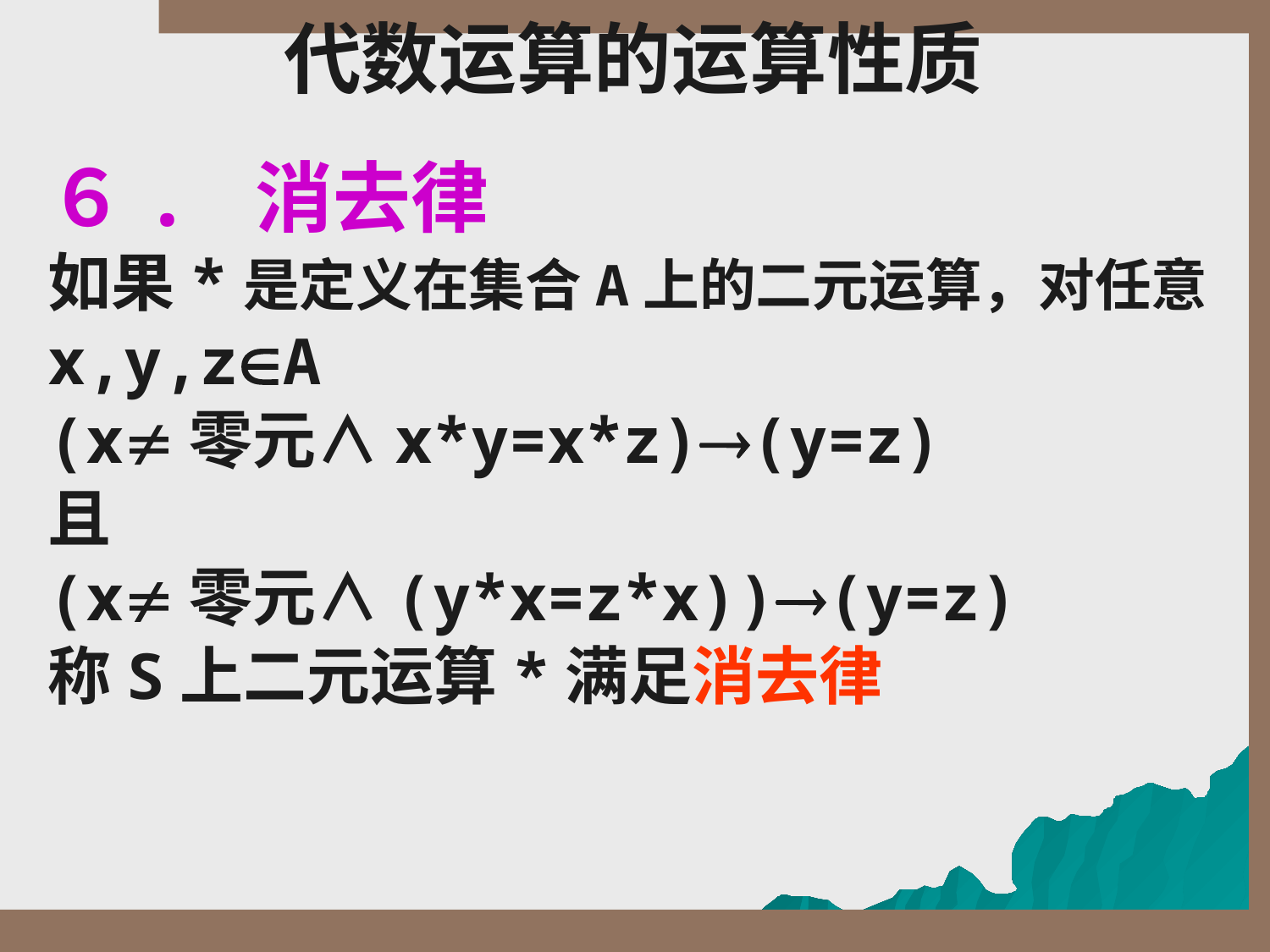

# 代数运算的运算性质
６. 消去律
如果*是定义在集合A上的二元运算，对任意
x,y,z∈A
(x≠零元∧x*y=x*z)→(y=z)
且
(x≠零元∧(y*x=z*x))→(y=z)
称S上二元运算*满足消去律
30